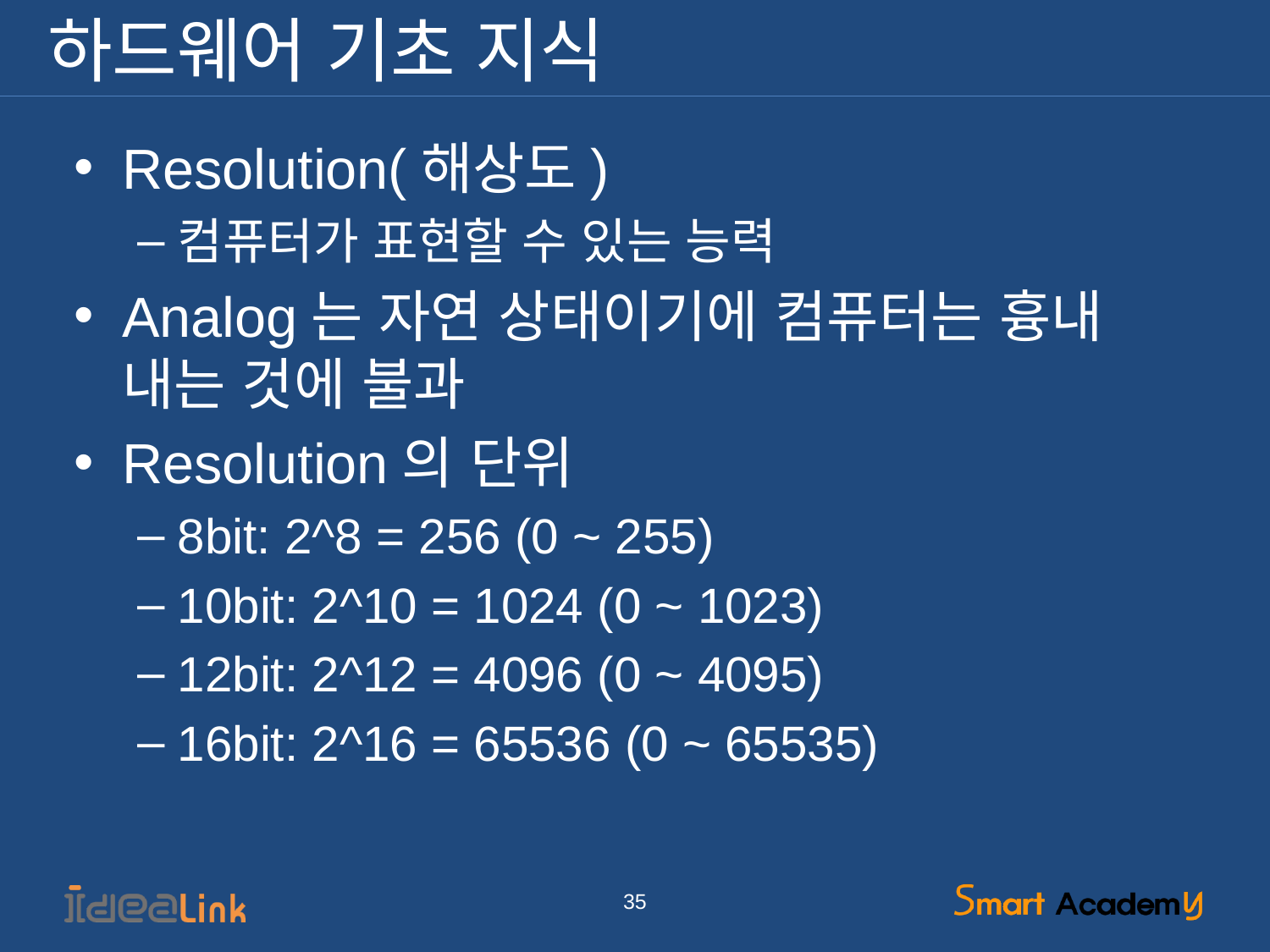

# 하드웨어 기초 지식
Resolution(해상도)
컴퓨터가 표현할 수 있는 능력
Analog는 자연 상태이기에 컴퓨터는 흉내 내는 것에 불과
Resolution의 단위
8bit: 2^8 = 256 (0 ~ 255)
10bit: 2^10 = 1024 (0 ~ 1023)
12bit: 2^12 = 4096 (0 ~ 4095)
16bit: 2^16 = 65536 (0 ~ 65535)
35